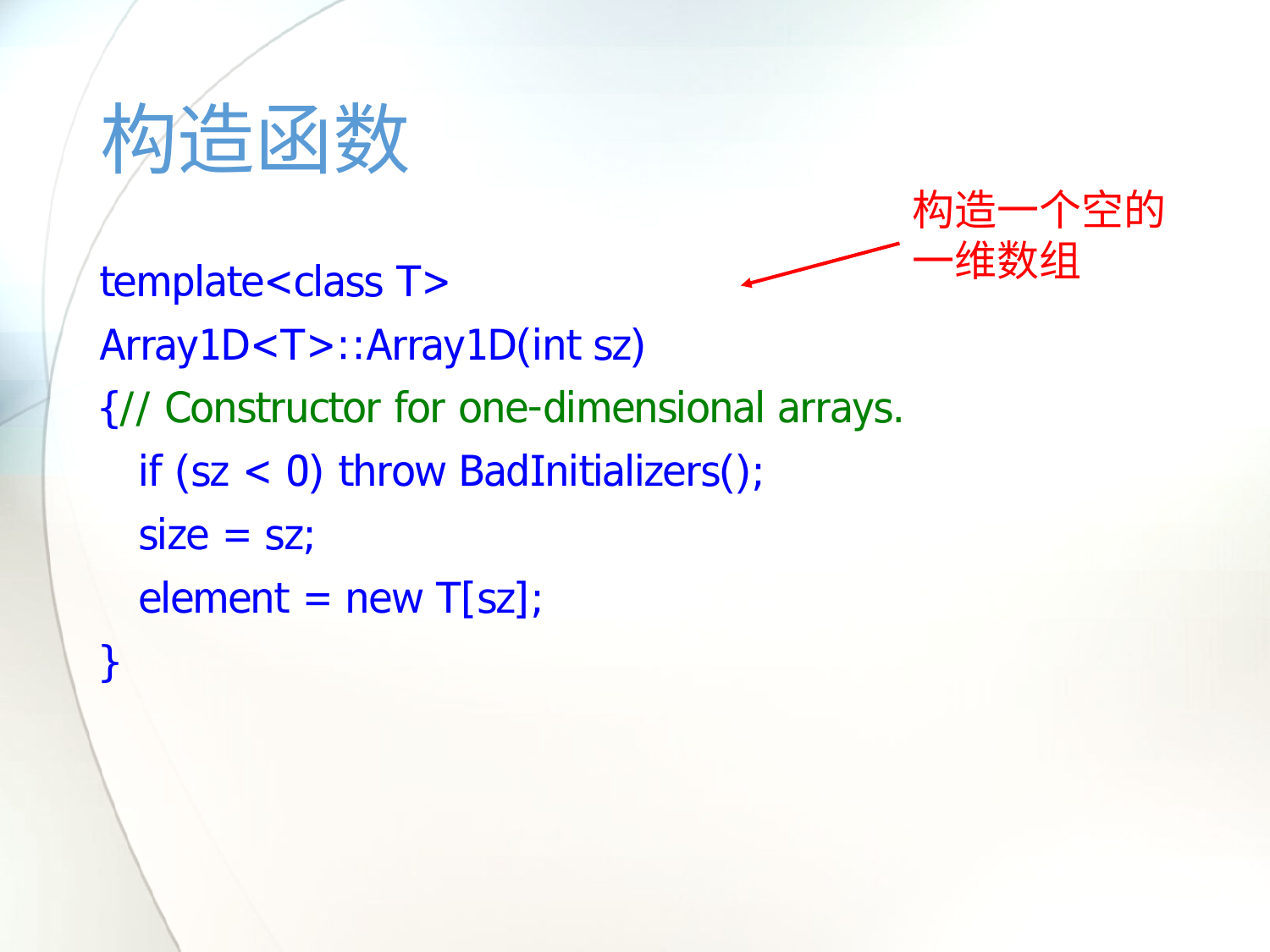

# 构造函数
构造一个空的一维数组

template<class T>
Array1D<T>::Array1D(int sz)
{// Constructor for one-dimensional arrays.
   if (sz < 0) throw BadInitializers();
   size = sz;
   element = new T[sz];
}